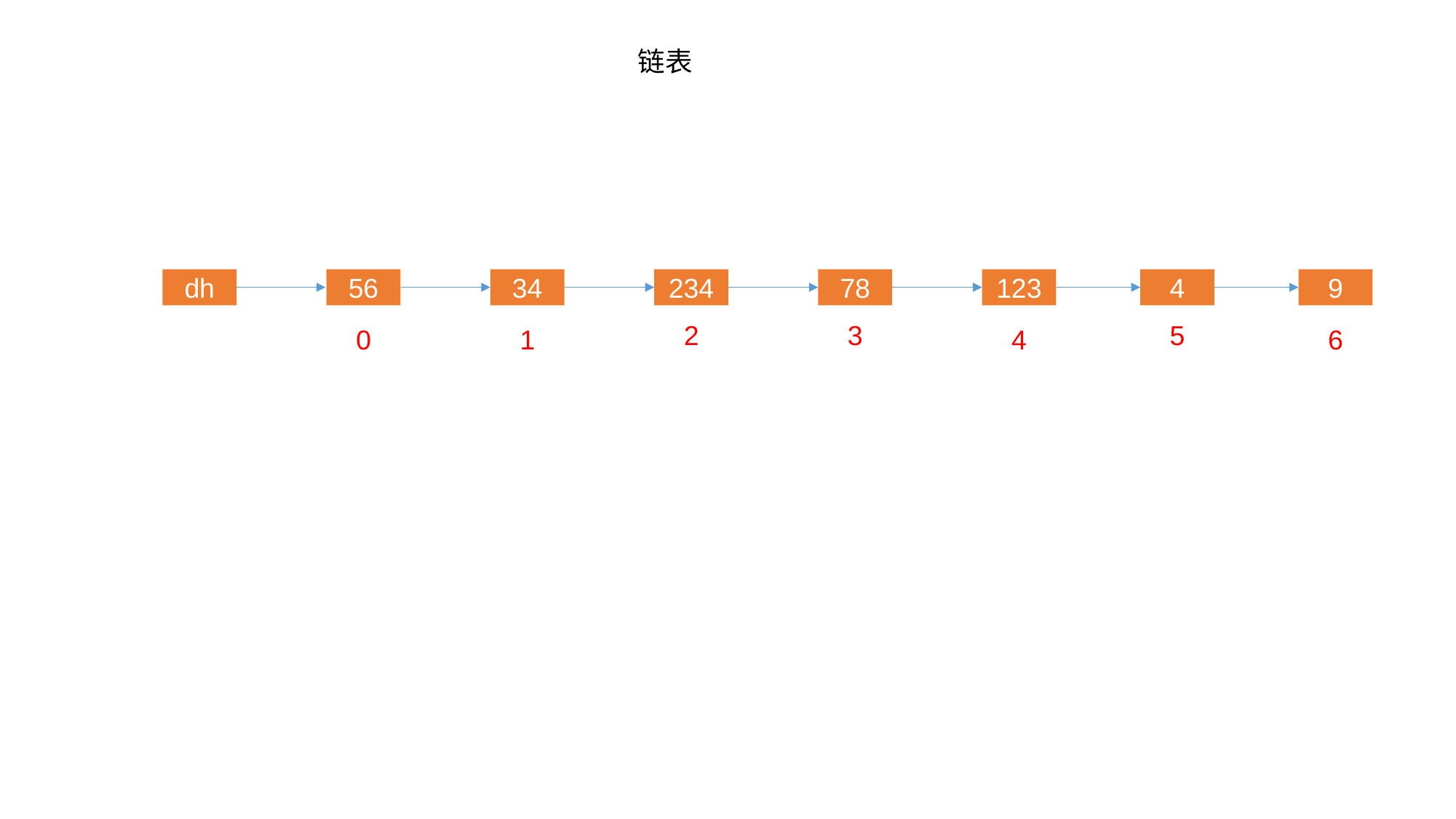

链表
dh
78
123
4
9
234
34
56
2
3
5
4
6
0
1